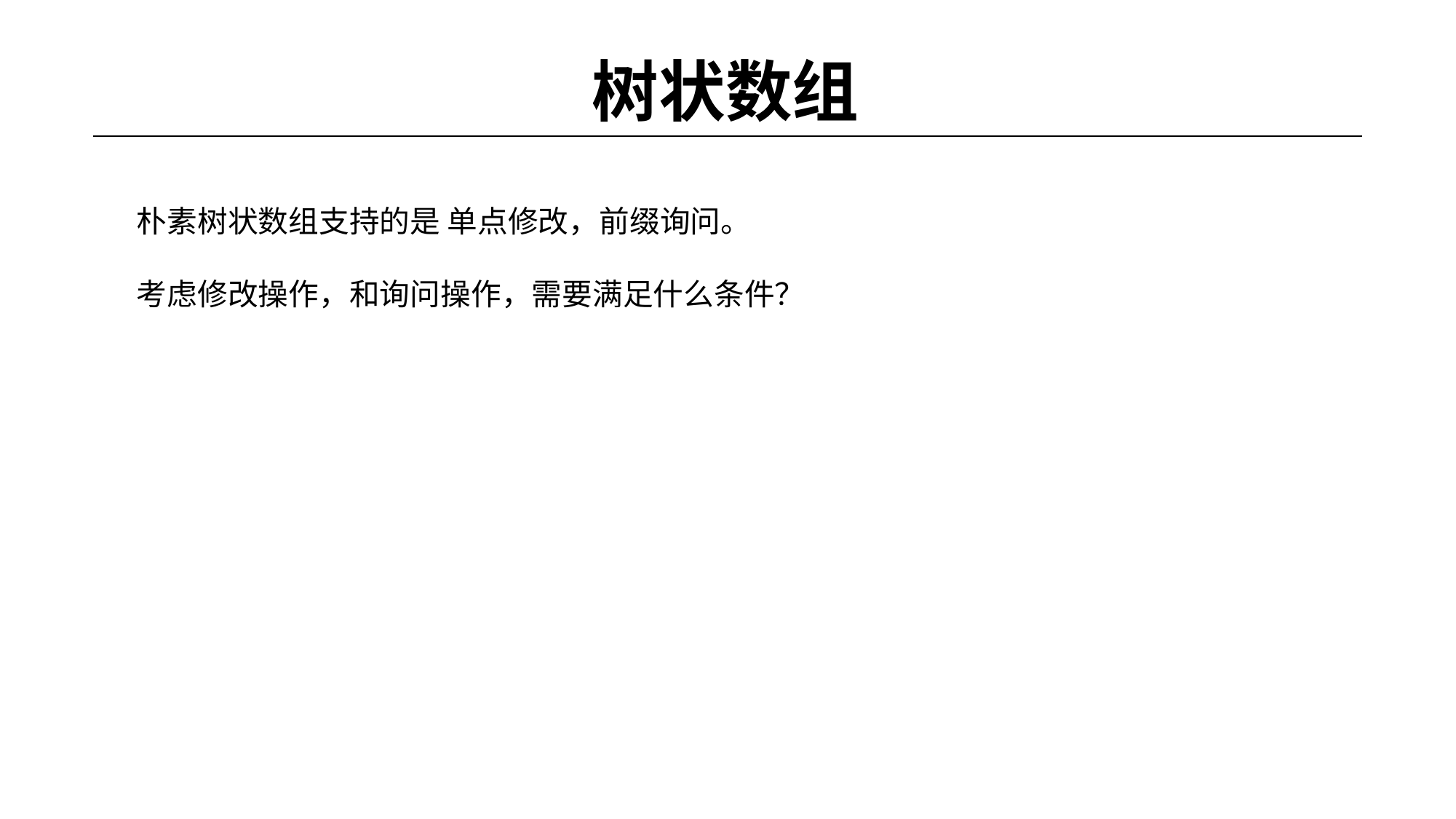

# 树状数组
朴素树状数组支持的是 单点修改，前缀询问。

考虑修改操作，和询问操作，需要满足什么条件？